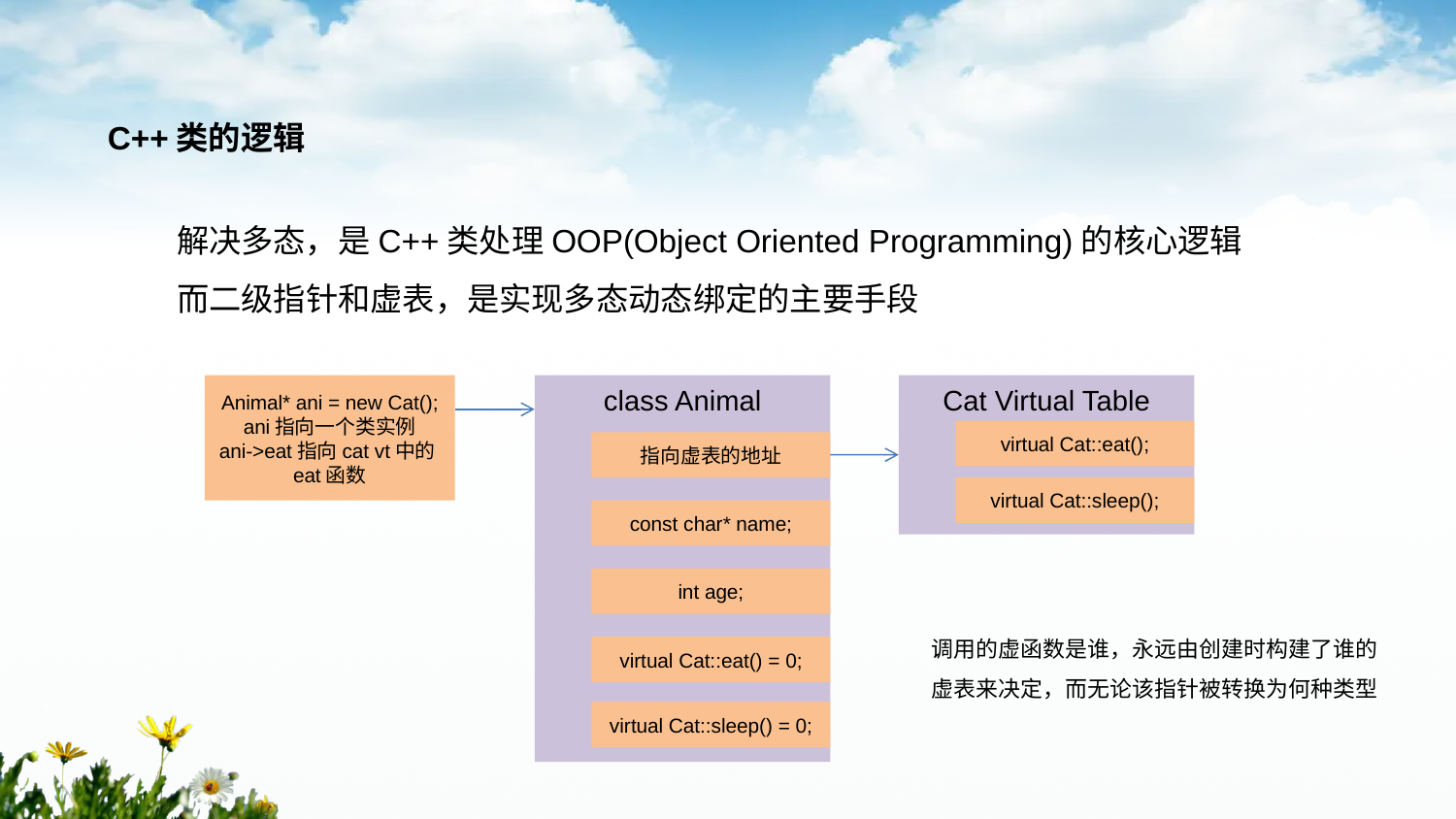

C++类的逻辑
解决多态，是C++类处理OOP(Object Oriented Programming)的核心逻辑
而二级指针和虚表，是实现多态动态绑定的主要手段
Animal* ani = new Cat();
ani指向一个类实例
ani->eat指向cat vt中的eat函数
class Animal
Cat Virtual Table
virtual Cat::eat();
指向虚表的地址
virtual Cat::sleep();
const char* name;
int age;
调用的虚函数是谁，永远由创建时构建了谁的虚表来决定，而无论该指针被转换为何种类型
virtual Cat::eat() = 0;
virtual Cat::sleep() = 0;